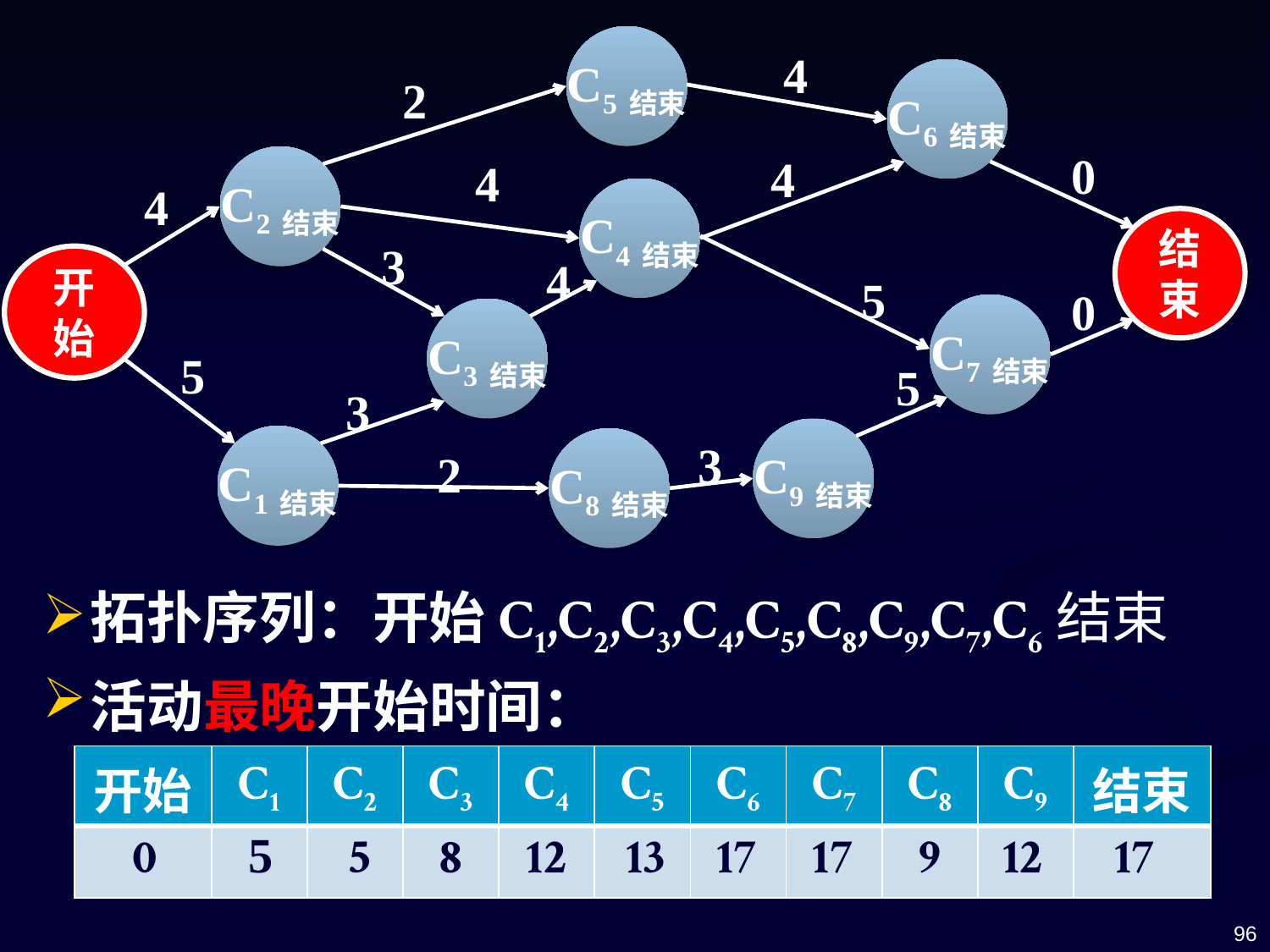

C5结束
4
C6结束
2
0
4
4
C2结束
4
C4结束
结束
3
4
开始
5
0
C7结束
C3结束
5
5
3
C9结束
C1结束
3
C8结束
2
拓扑序列：开始C1,C2,C3,C4,C5,C8,C9,C7,C6结束
活动最晚开始时间：
,,,,,,,,
| 开始 | C1 | C2 | C3 | C4 | C5 | C6 | C7 | C8 | C9 | 结束 |
| --- | --- | --- | --- | --- | --- | --- | --- | --- | --- | --- |
|  |  |  |  |  |  |  |  |  |  |  |
0
5
5
8
12
13
17
17
9
12
17
96